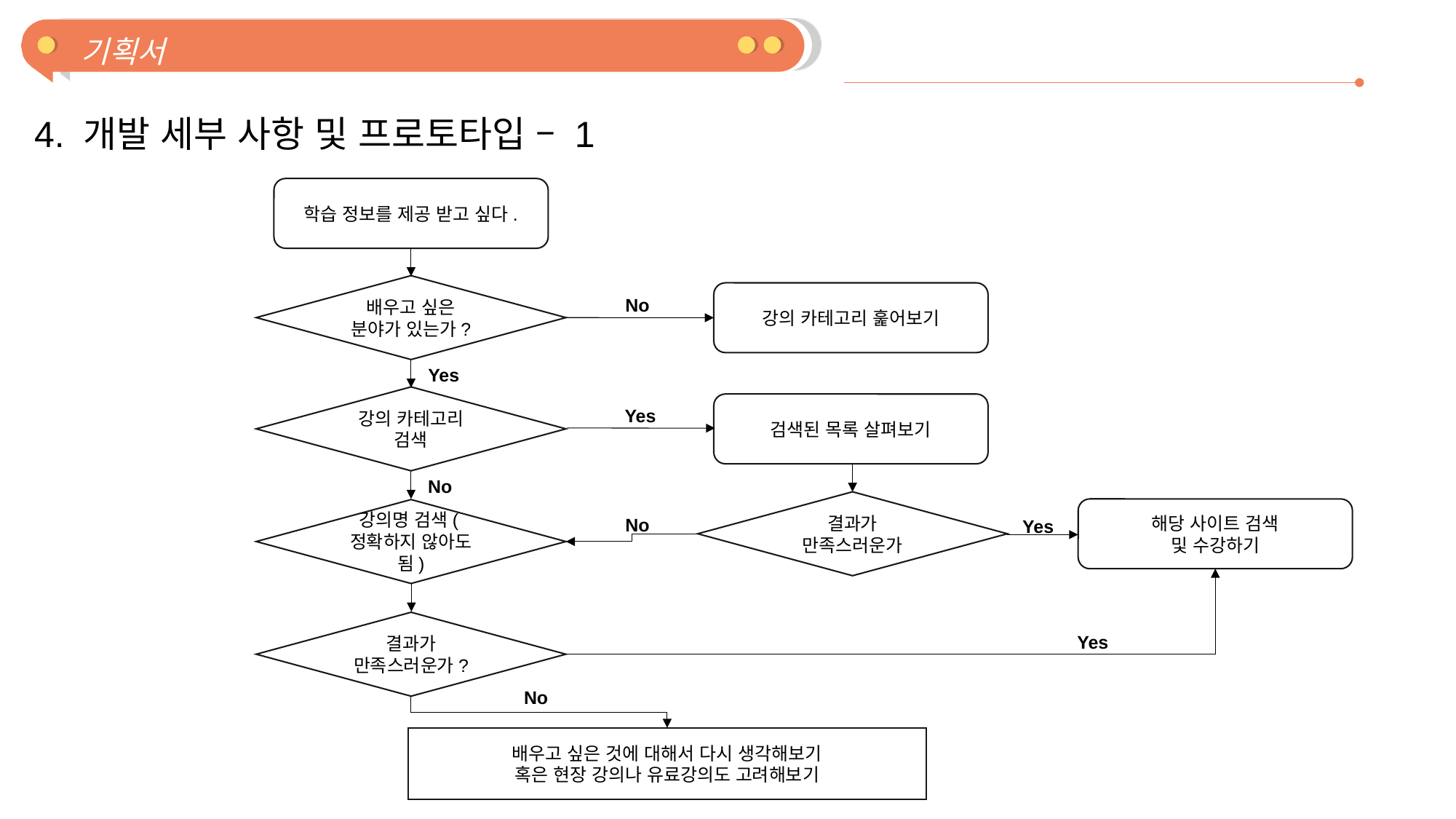

기획서

4. 개발 세부 사항 및 프로토타입 – 1
학습 정보를 제공 받고 싶다.
배우고 싶은 분야가 있는가?
강의 카테고리 훑어보기
강의 카테고리 검색
검색된 목록 살펴보기
결과가 만족스러운가
강의명 검색(정확하지 않아도 됨)
결과가 만족스러운가?
해당 사이트 검색
및 수강하기
No
Yes
Yes
No
No
Yes
Yes
No
배우고 싶은 것에 대해서 다시 생각해보기
혹은 현장 강의나 유료강의도 고려해보기